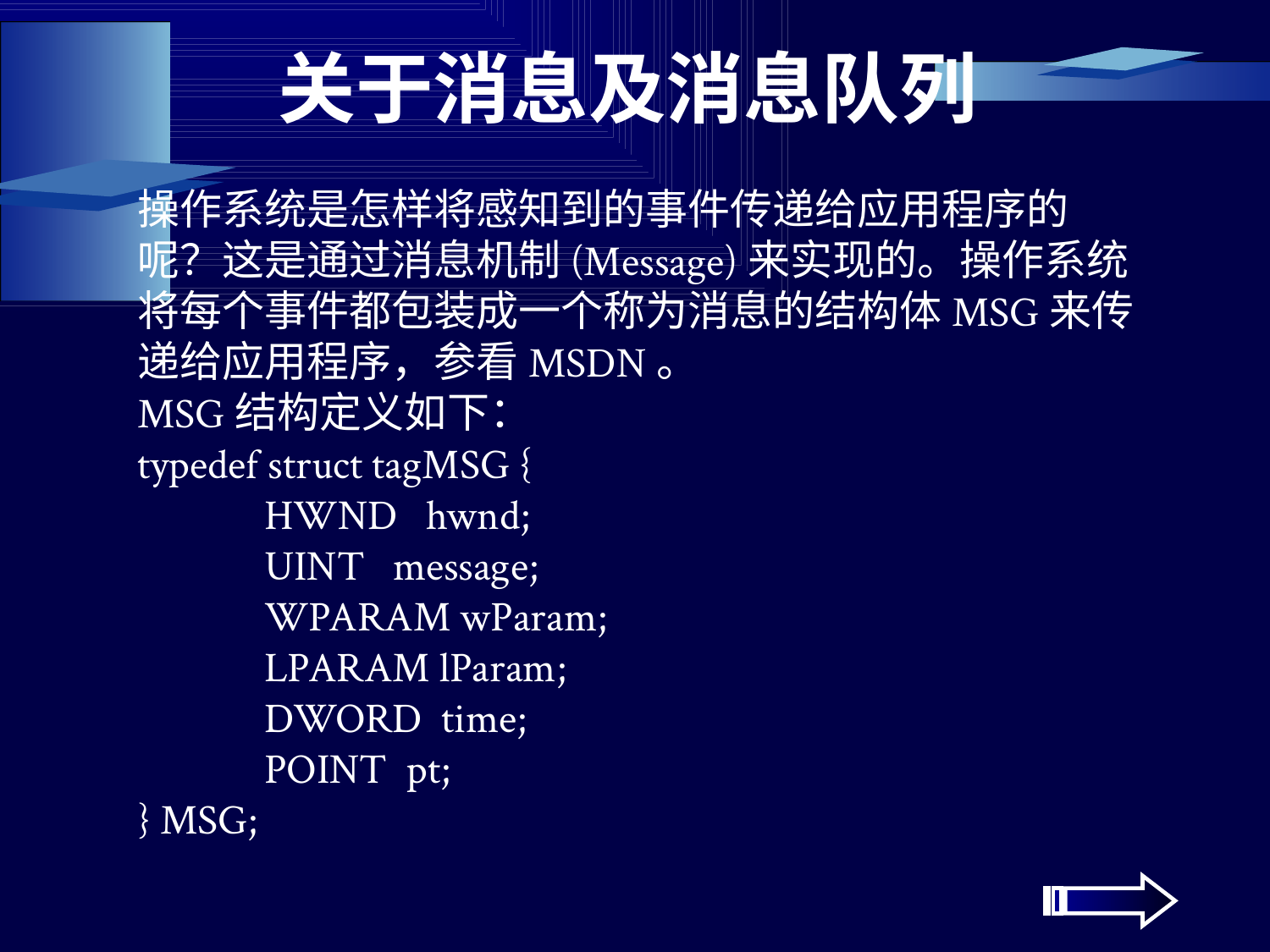

# 关于消息及消息队列
操作系统是怎样将感知到的事件传递给应用程序的呢？这是通过消息机制(Message)来实现的。操作系统将每个事件都包装成一个称为消息的结构体MSG来传递给应用程序，参看MSDN。
MSG结构定义如下：
typedef struct tagMSG {
    	HWND   hwnd;
    	UINT   message;
    	WPARAM wParam;
    	LPARAM lParam;
    	DWORD  time;
    	POINT  pt;
} MSG;